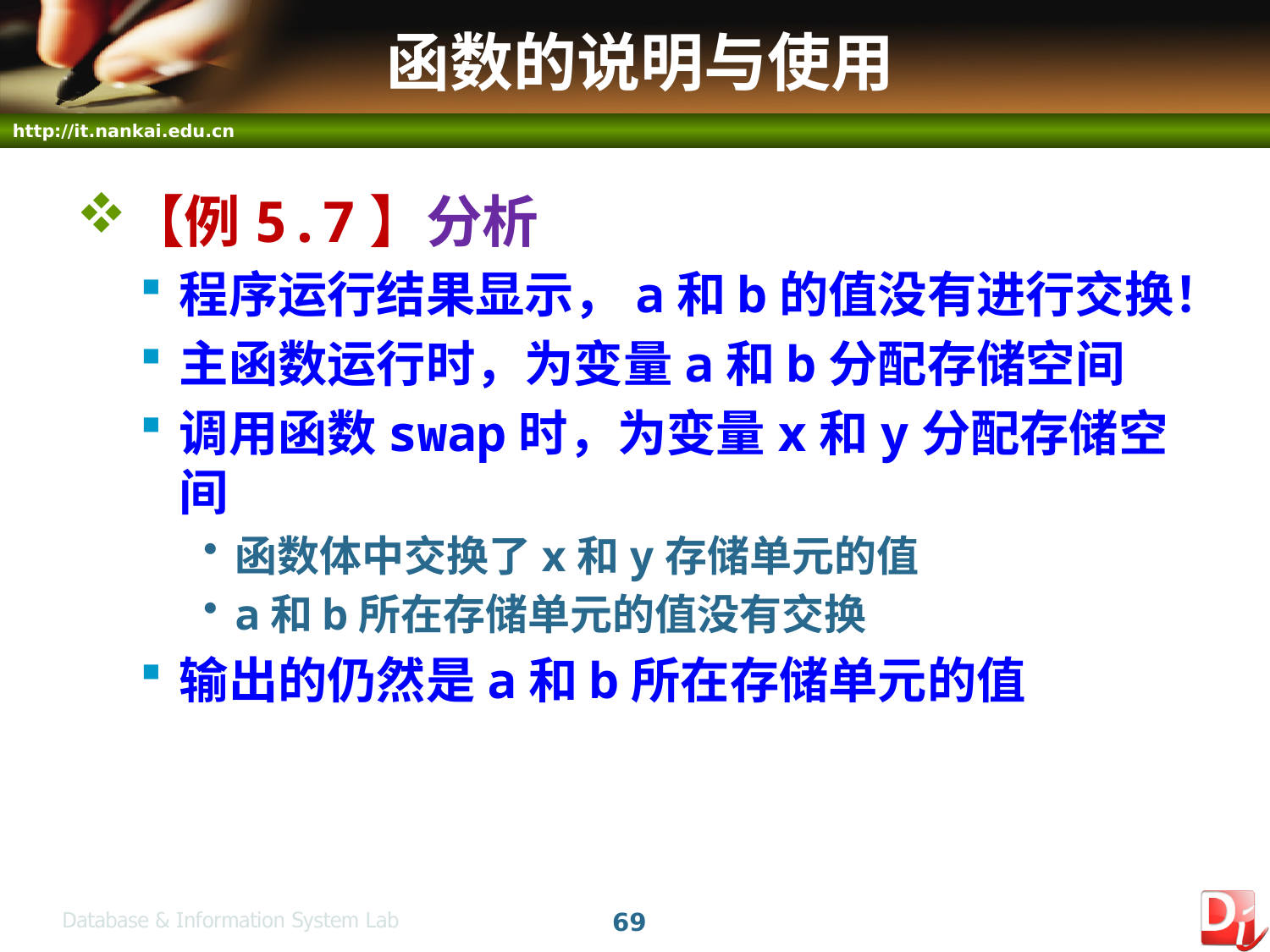

# 函数的说明与使用
【例5.7】分析
程序运行结果显示，a和b的值没有进行交换！
主函数运行时，为变量a和b分配存储空间
调用函数swap时，为变量x和y分配存储空间
函数体中交换了x和y存储单元的值
a和b所在存储单元的值没有交换
输出的仍然是a和b所在存储单元的值
69
Database & Information System Lab